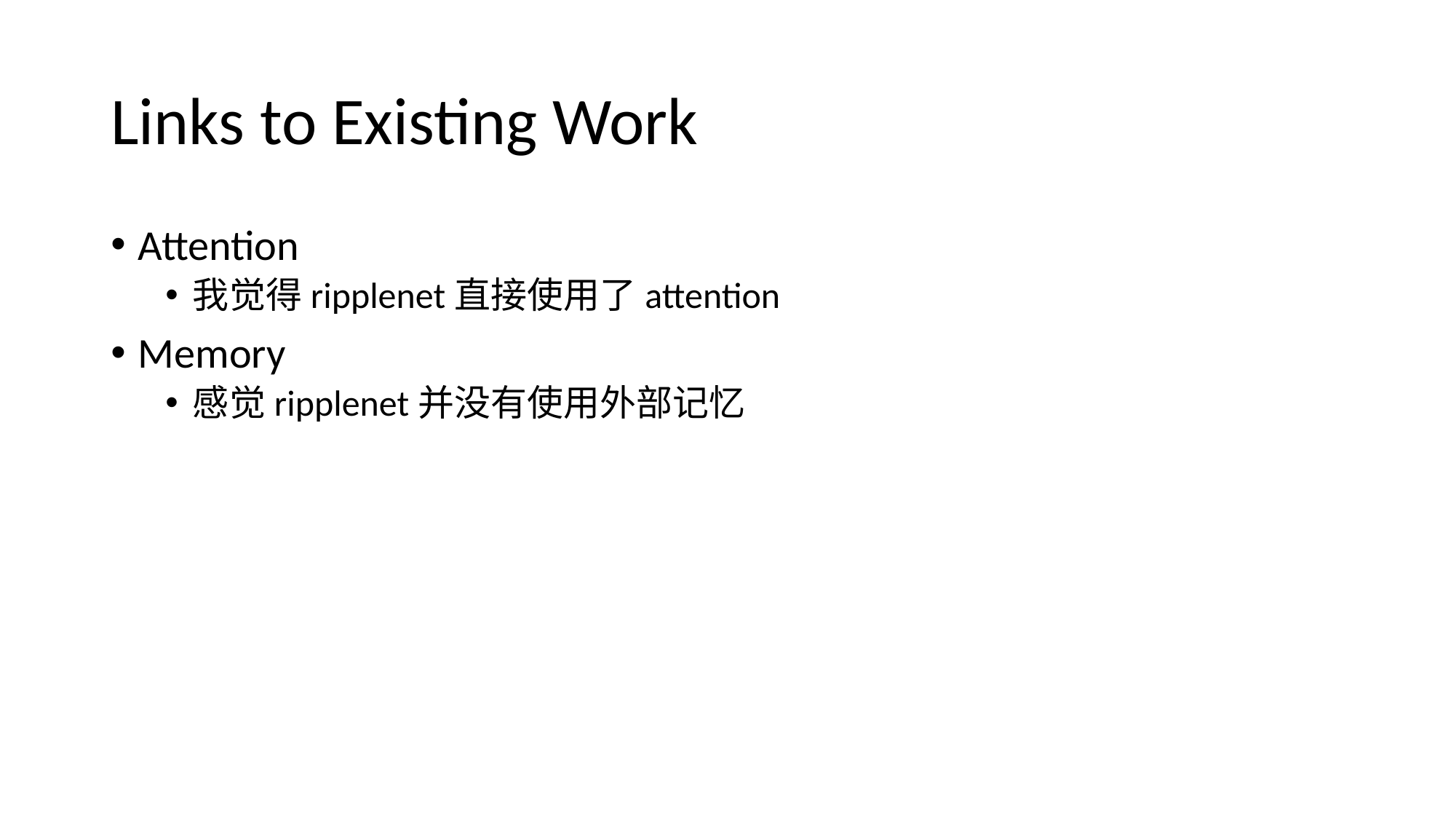

# Links to Existing Work
Attention
我觉得ripplenet直接使用了attention
Memory
感觉ripplenet并没有使用外部记忆